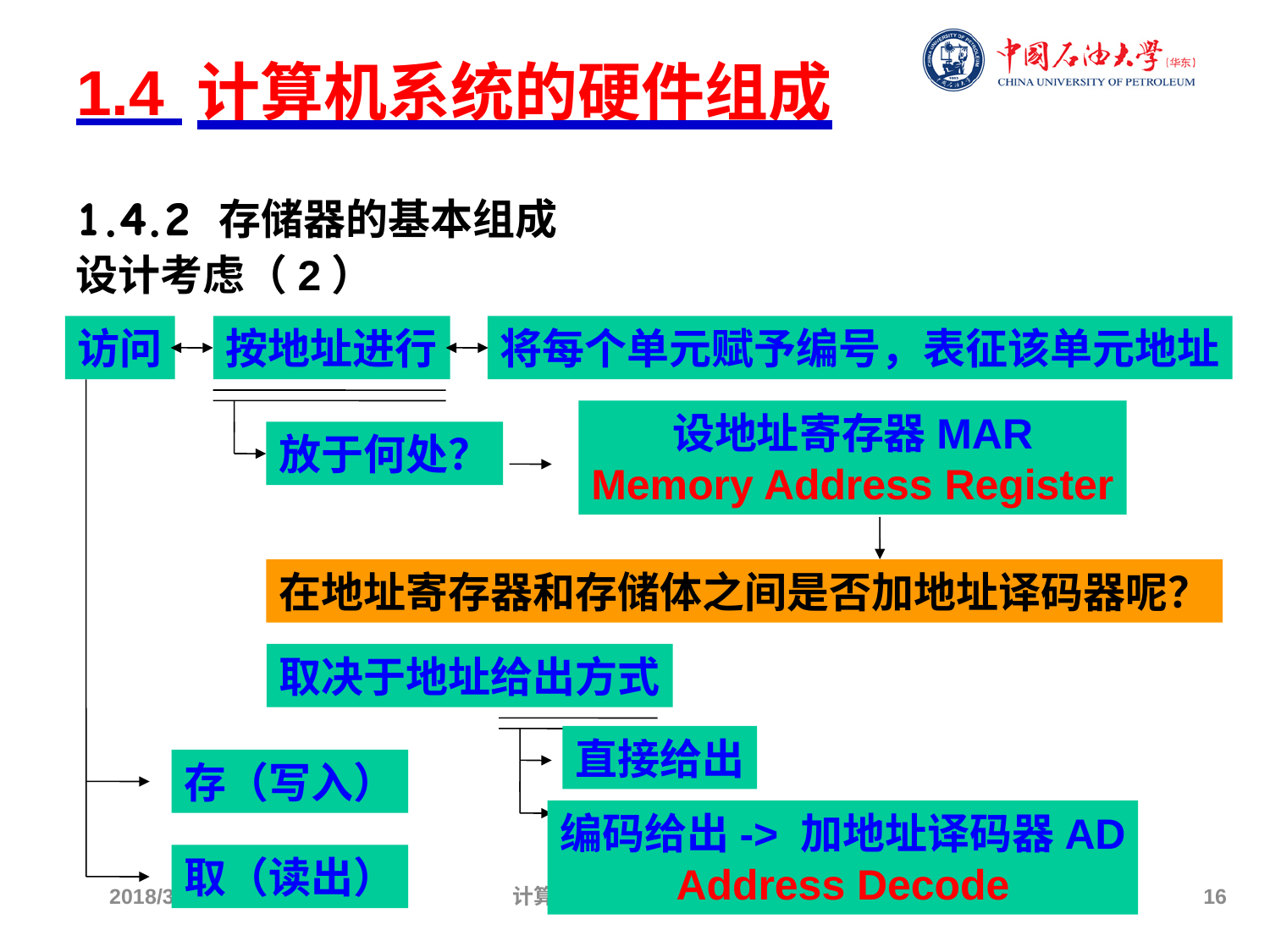

# 1.4 计算机系统的硬件组成
1.4.2 存储器的基本组成
设计考虑（2）
访问
按地址进行
将每个单元赋予编号，表征该单元地址

设地址寄存器MAR
Memory Address Register

放于何处？

在地址寄存器和存储体之间是否加地址译码器呢？
取决于地址给出方式

直接给出

存（写入）

编码给出-> 加地址译码器AD
Address Decode

取（读出）
2018/3/1
计算机与通信工程学院—计算机组成原理
16